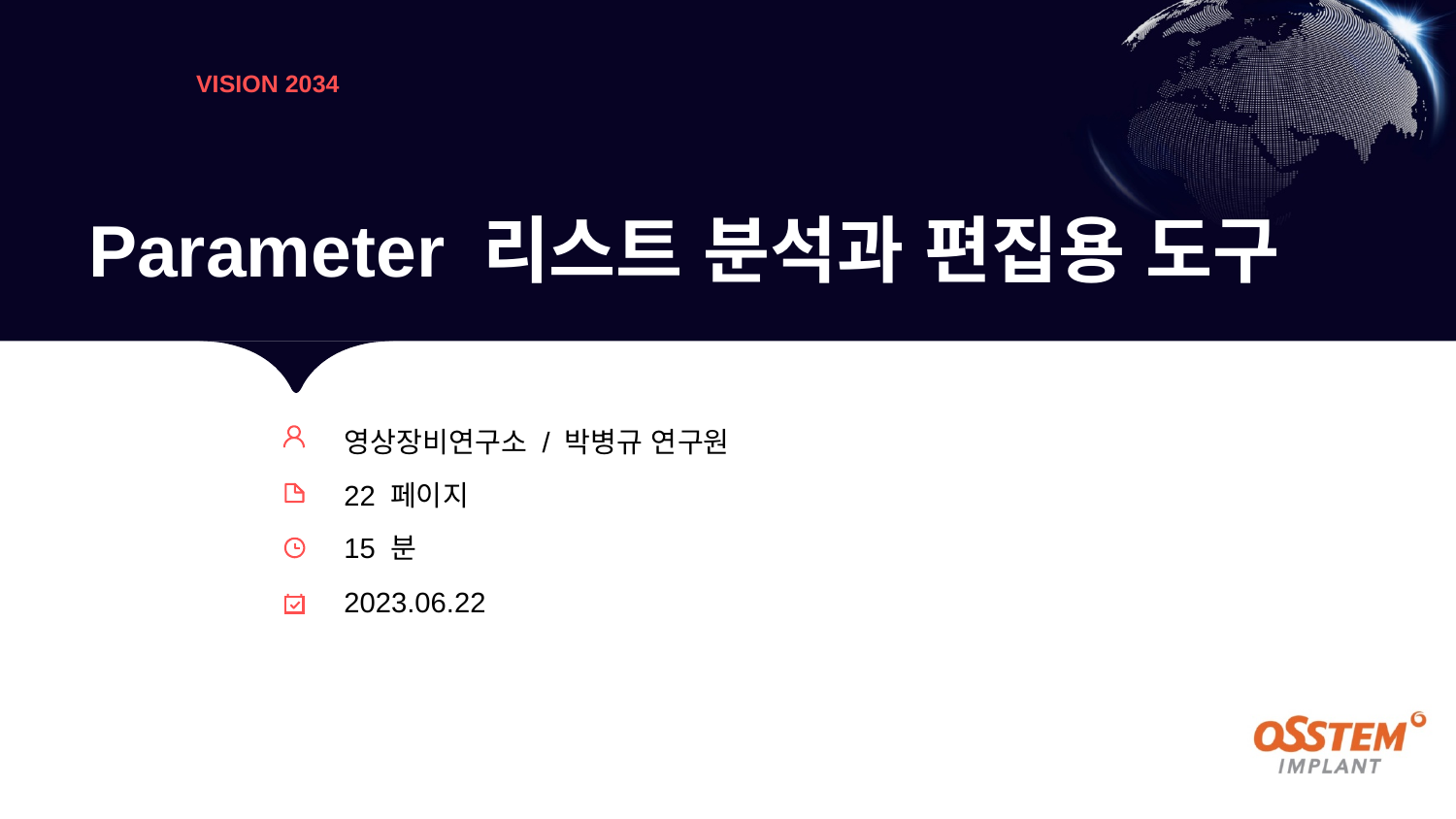

Parameter 리스트 분석과 편집용 도구
영상장비연구소 / 박병규 연구원
22 페이지
15 분
2023.06.22